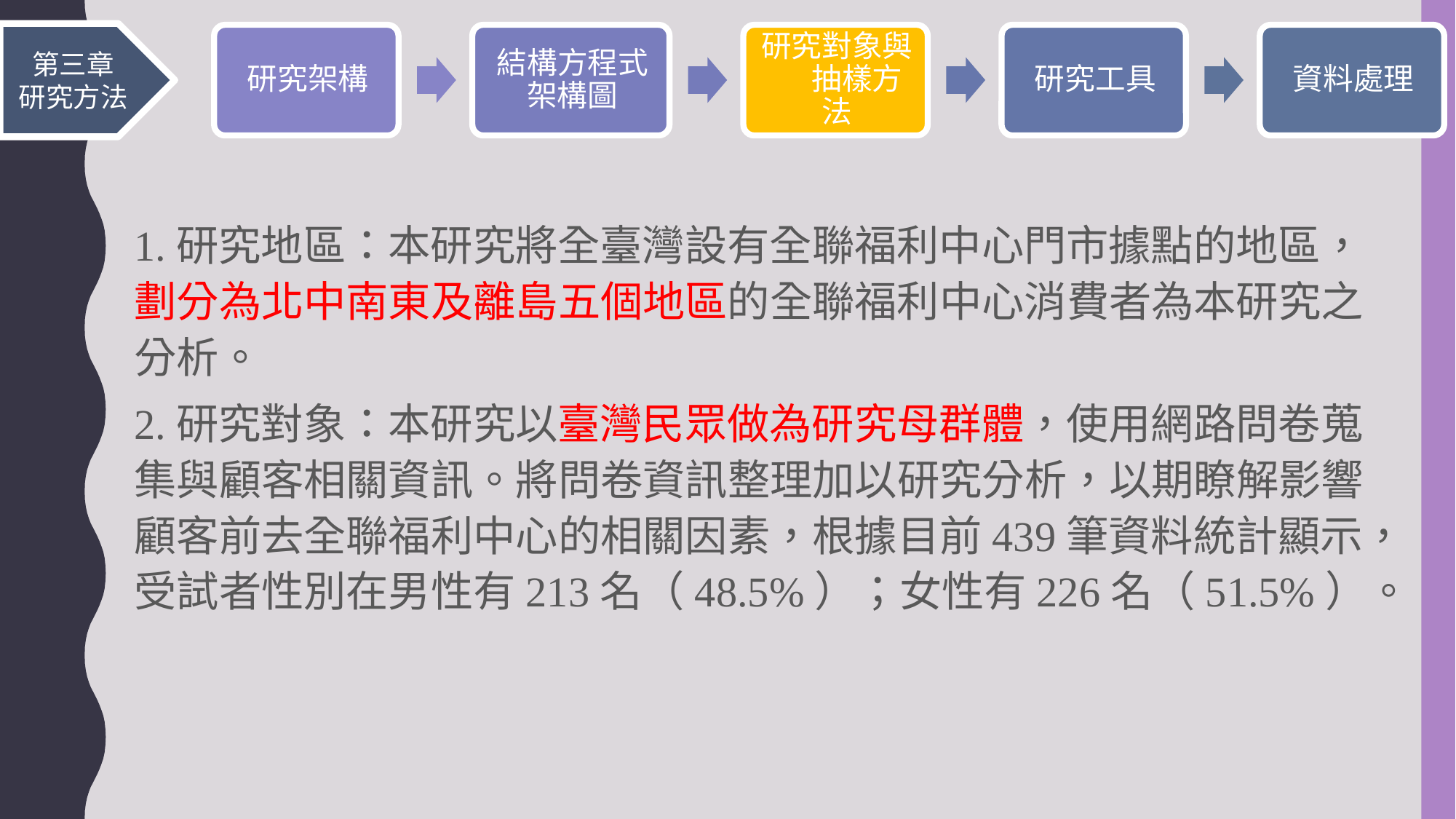

第三章
研究方法
研究架構

結構方程式架構圖

研究對象與       抽樣方法

研究工具

資料處理
1.研究地區：本研究將全臺灣設有全聯福利中心門市據點的地區，劃分為北中南東及離島五個地區的全聯福利中心消費者為本研究之分析。
2.研究對象：本研究以臺灣民眾做為研究母群體，使用網路問卷蒐集與顧客相關資訊。將問卷資訊整理加以研究分析，以期瞭解影響顧客前去全聯福利中心的相關因素，根據目前439筆資料統計顯示，受試者性別在男性有213名（48.5%）；女性有226名（51.5%）。